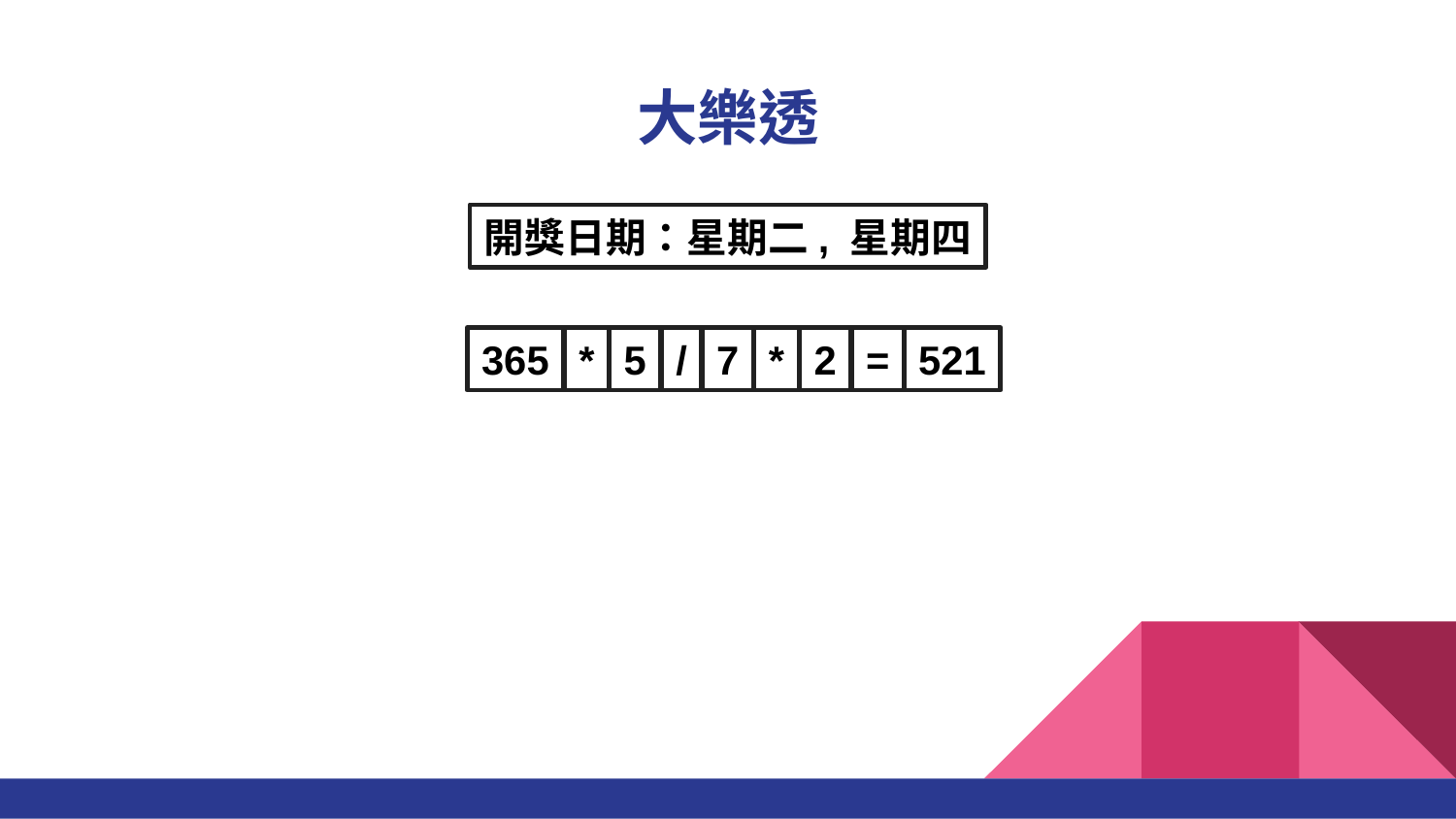

# 大樂透
開獎日期：星期二, 星期四
365
*
5
/
7
*
2
=
521